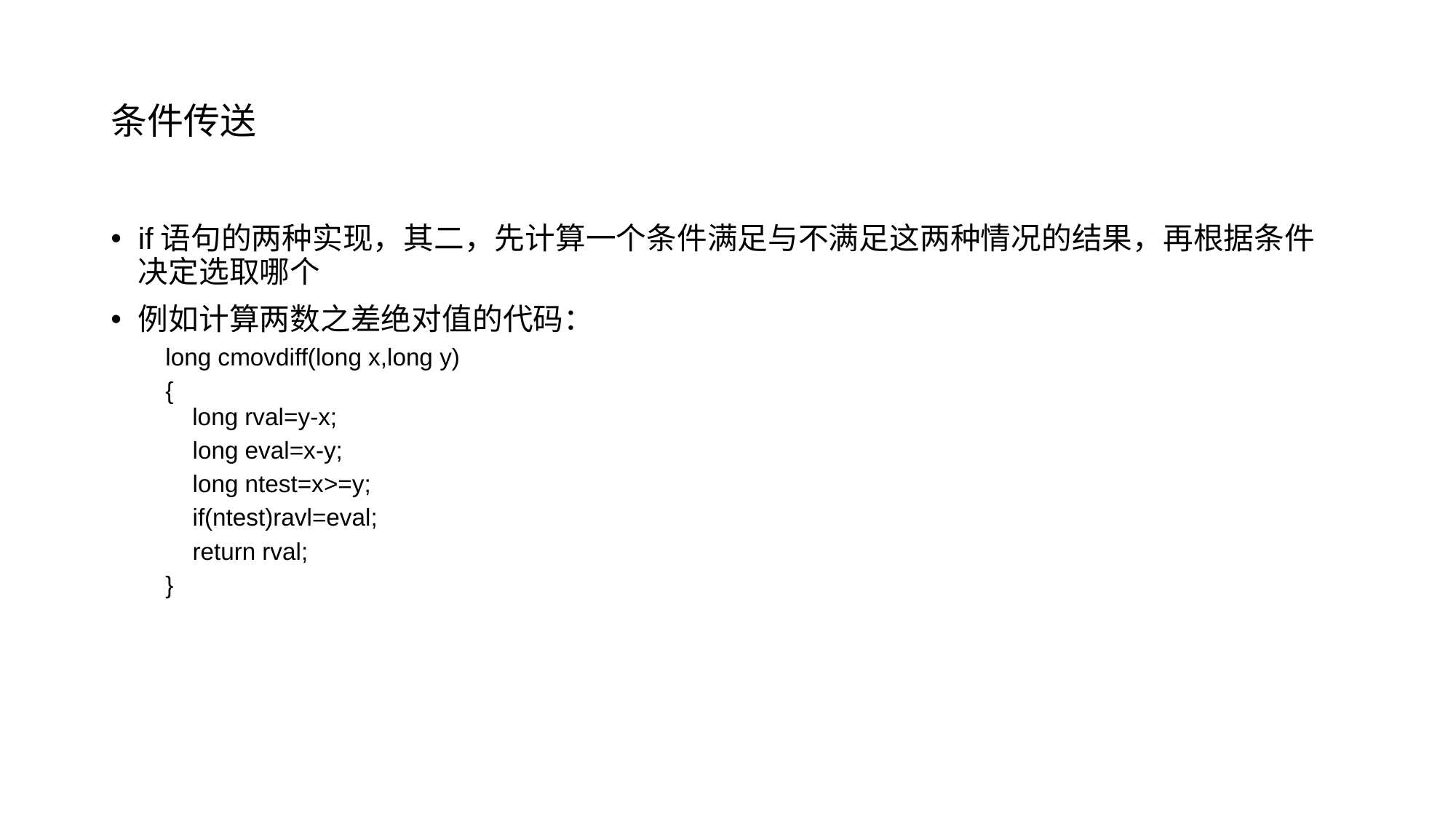

# 条件传送
if语句的两种实现，其二，先计算一个条件满足与不满足这两种情况的结果，再根据条件决定选取哪个
例如计算两数之差绝对值的代码：
long cmovdiff(long x,long y)
{
    long rval=y-x;
    long eval=x-y;
    long ntest=x>=y;
    if(ntest)ravl=eval;
    return rval;
}